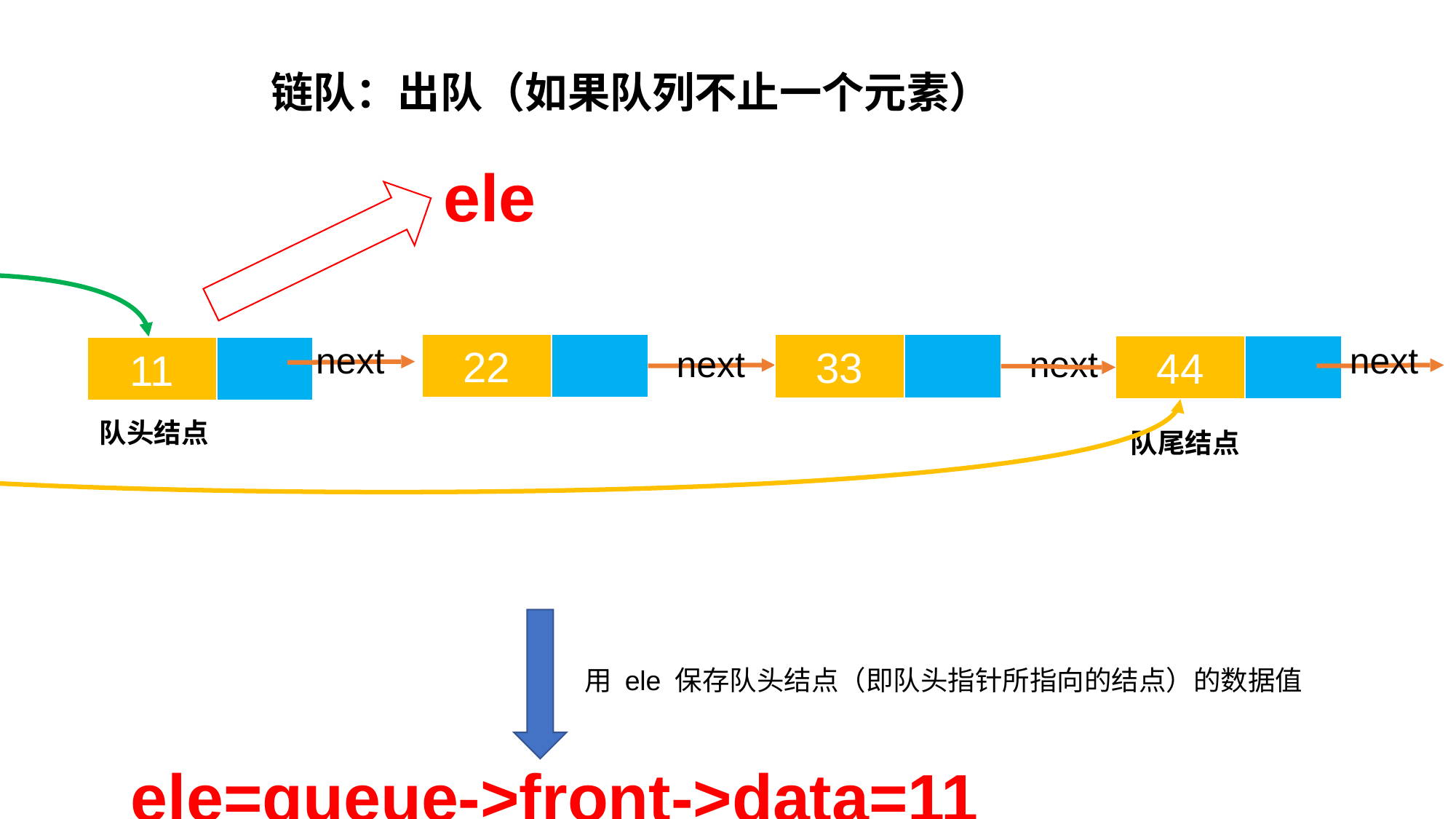

链队：出队（如果队列不止一个元素）
ele

front

next
next
22

next
33

44

next
queue
11

NULL
队头结点
队尾结点
rear

用 ele 保存队头结点（即队头指针所指向的结点）的数据值
ele=queue->front->data=11

将队头指针指向下一个结点
front
注：虚线表示已经断开的连接

next
next
22

next
33

44

next
queue
11

NULL
队头结点
队尾结点
rear

释放结点空间
front

next
22

next
33

44

next
queue
NULL
队头结点
队尾结点
rear